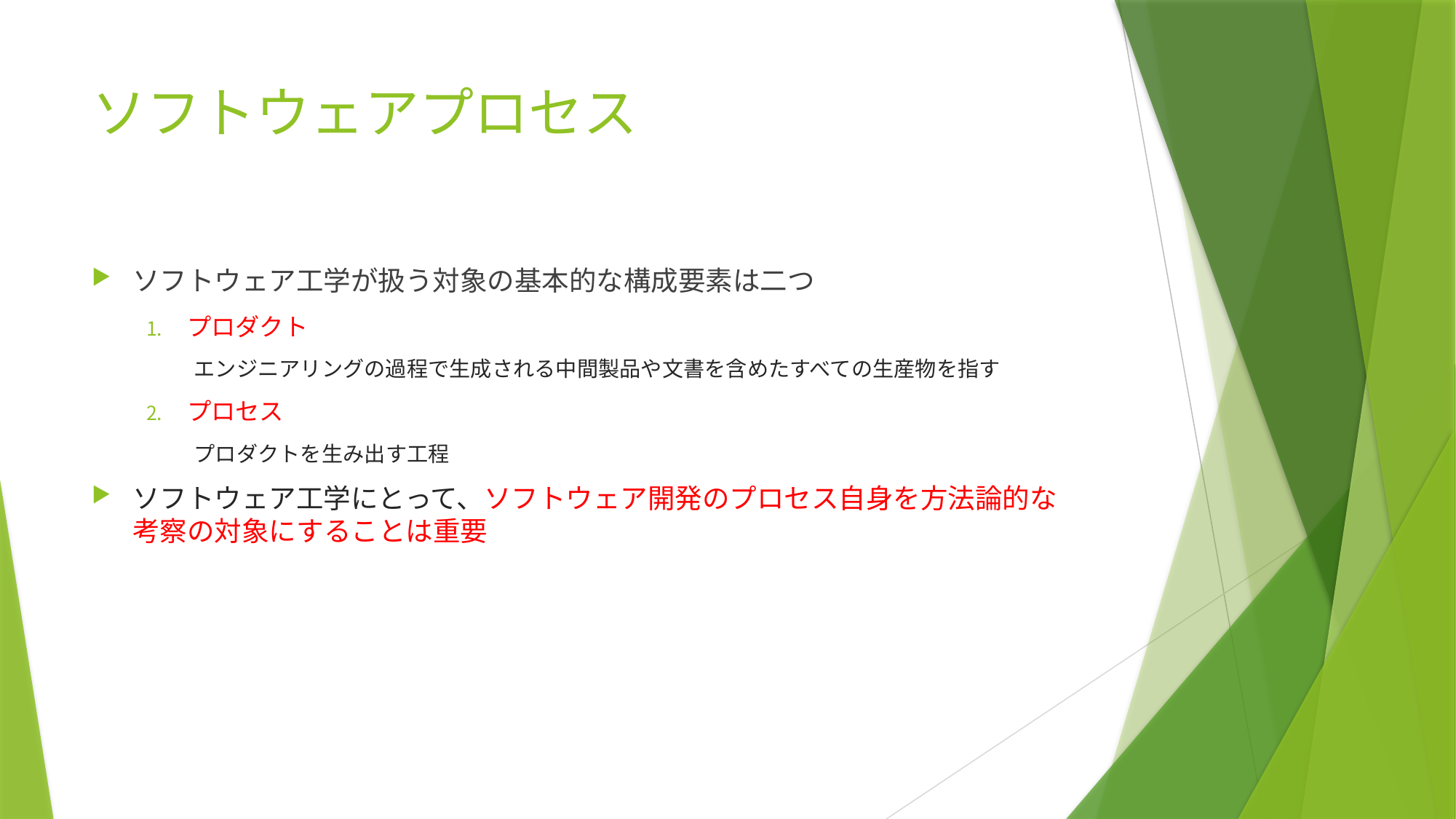

# ソフトウェアプロセス
ソフトウェア工学が扱う対象の基本的な構成要素は二つ
プロダクト
エンジニアリングの過程で生成される中間製品や文書を含めたすべての生産物を指す
プロセス
プロダクトを生み出す工程
ソフトウェア工学にとって、ソフトウェア開発のプロセス自身を方法論的な
考察の対象にすることは重要